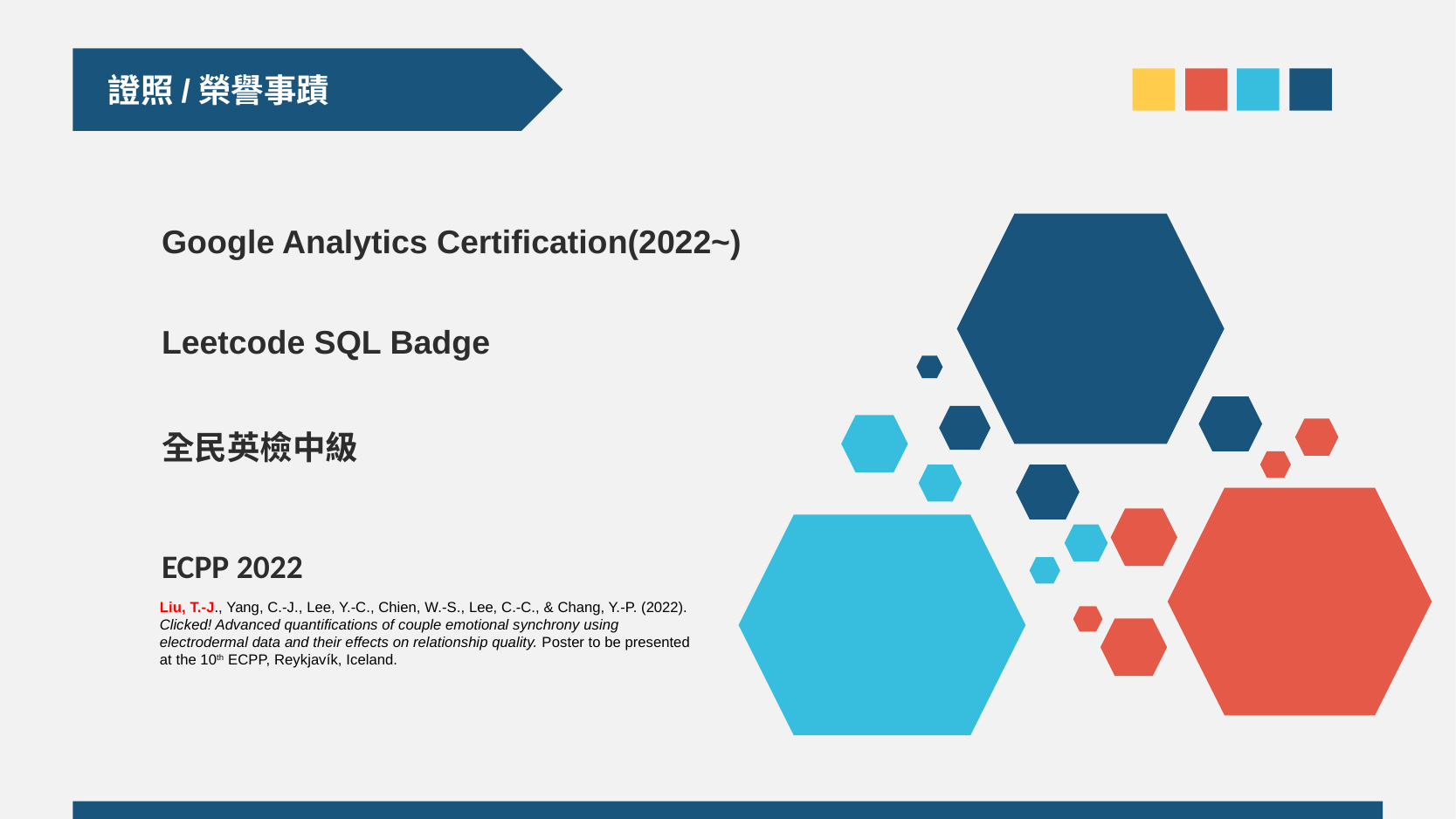

證照/榮譽事蹟

Google Analytics Certification(2022~)
Leetcode SQL Badge

全民英檢中級

ECPP 2022

Liu, T.-J., Yang, C.-J., Lee, Y.-C., Chien, W.-S., Lee, C.-C., & Chang, Y.-P. (2022).
Clicked! Advanced quantifications of couple emotional synchrony using electrodermal data and their effects on relationship quality. Poster to be presented at the 10th ECPP, Reykjavík, Iceland.